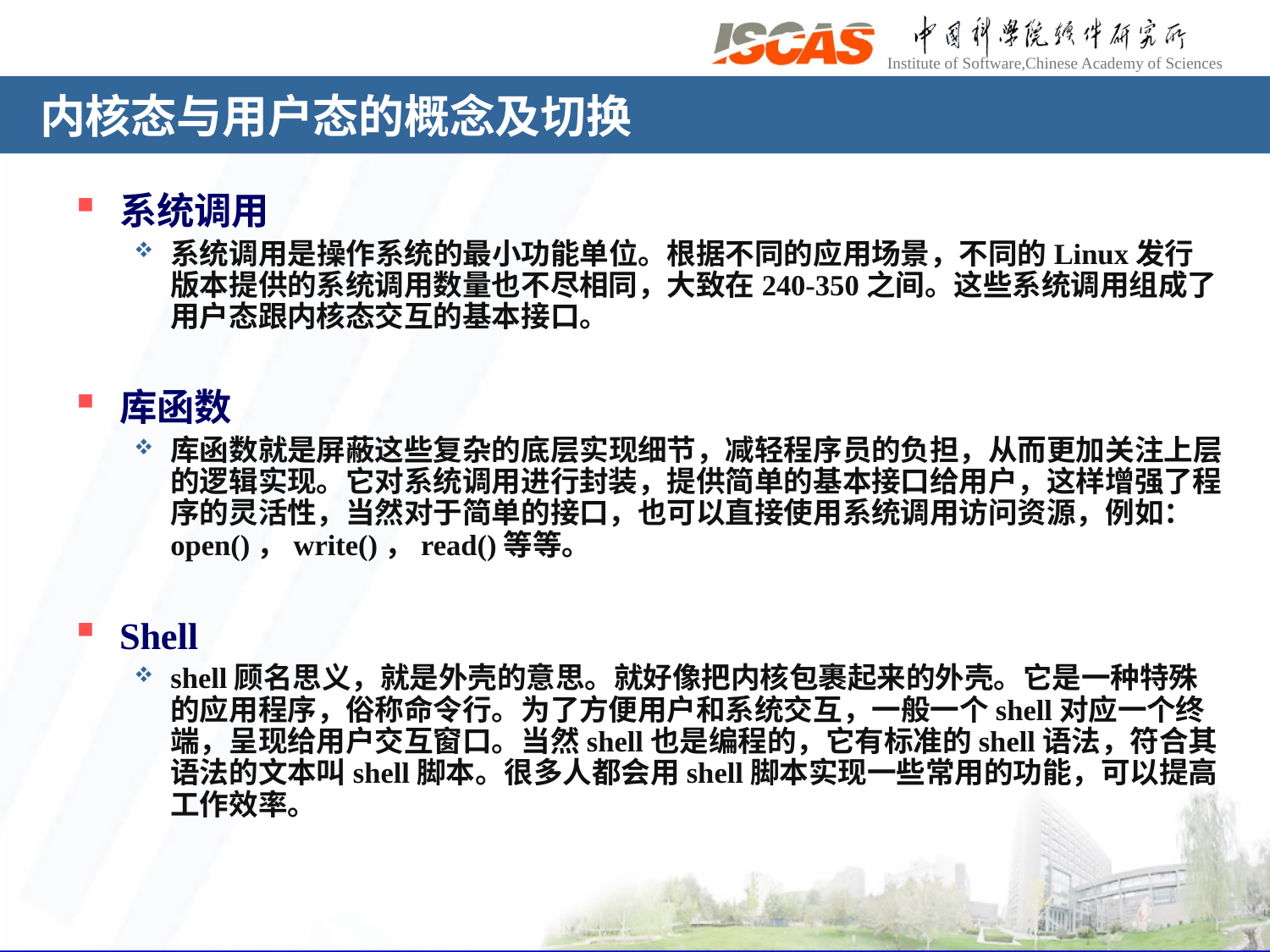

# 内核态与用户态的概念及切换
系统调用
系统调用是操作系统的最小功能单位。根据不同的应用场景，不同的Linux发行版本提供的系统调用数量也不尽相同，大致在240-350之间。这些系统调用组成了用户态跟内核态交互的基本接口。

库函数
库函数就是屏蔽这些复杂的底层实现细节，减轻程序员的负担，从而更加关注上层的逻辑实现。它对系统调用进行封装，提供简单的基本接口给用户，这样增强了程序的灵活性，当然对于简单的接口，也可以直接使用系统调用访问资源，例如：open()，write()，read()等等。

Shell
shell顾名思义，就是外壳的意思。就好像把内核包裹起来的外壳。它是一种特殊的应用程序，俗称命令行。为了方便用户和系统交互，一般一个shell对应一个终端，呈现给用户交互窗口。当然shell也是编程的，它有标准的shell语法，符合其语法的文本叫shell脚本。很多人都会用shell脚本实现一些常用的功能，可以提高工作效率。